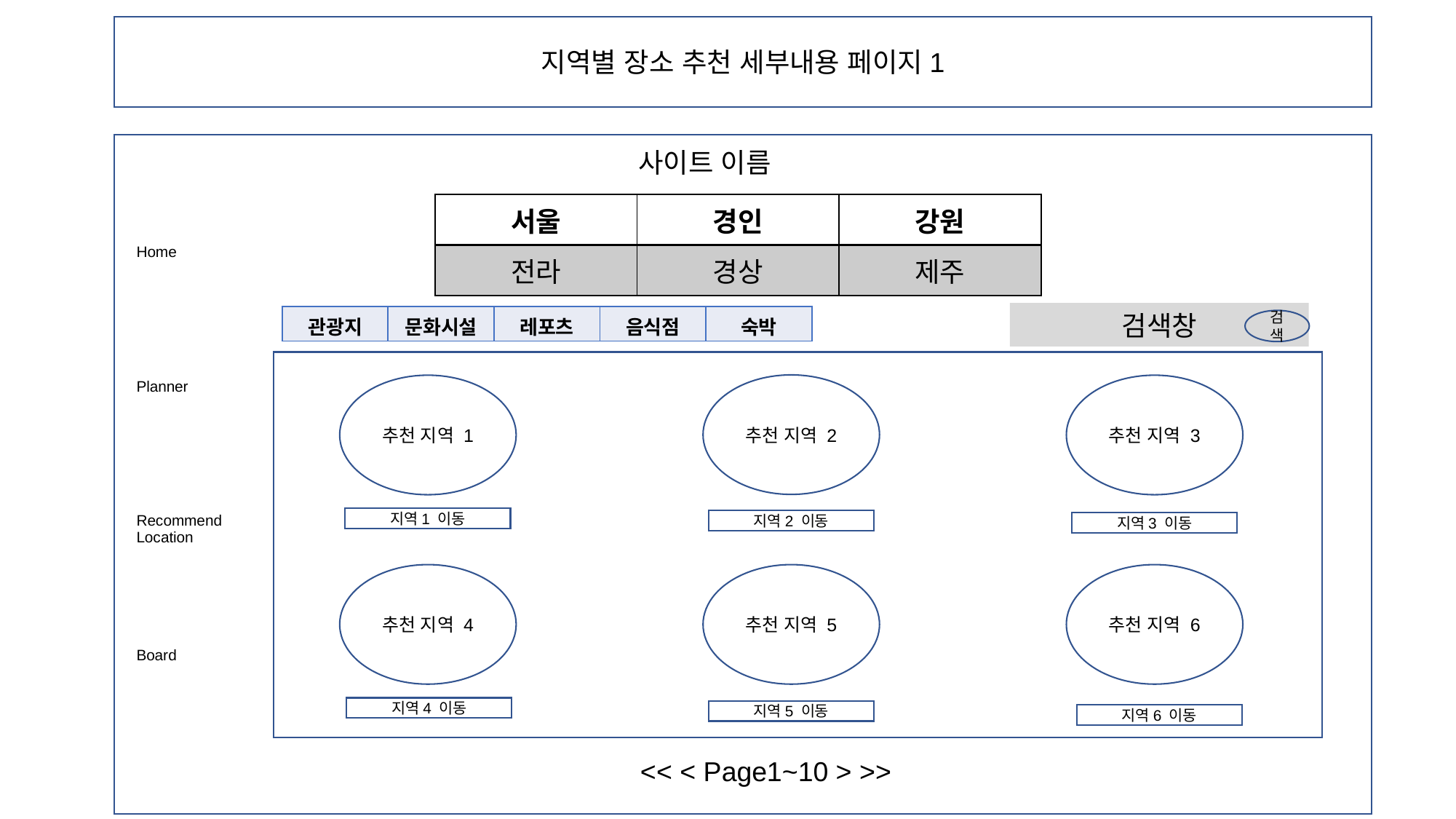

지역별 장소 추천 세부내용 페이지1
Home
Planner
Recommend Region
Board
사이트 이름
| 서울 | 경인 | 강원 |
| --- | --- | --- |
| 전라 | 경상 | 제주 |
| Home |
| --- |
| Planner |
| Recommend Location |
| Board |
검색창
| 관광지 | 문화시설 | 레포츠 | 음식점 | 숙박 |
| --- | --- | --- | --- | --- |
검색

추천 지역 2
추천 지역 1
추천 지역 3
지역1 이동
지역2 이동
지역3 이동
추천 지역 4
추천 지역 5
추천 지역 6
지역4 이동
지역5 이동
지역6 이동
<< < Page1~10 > >>